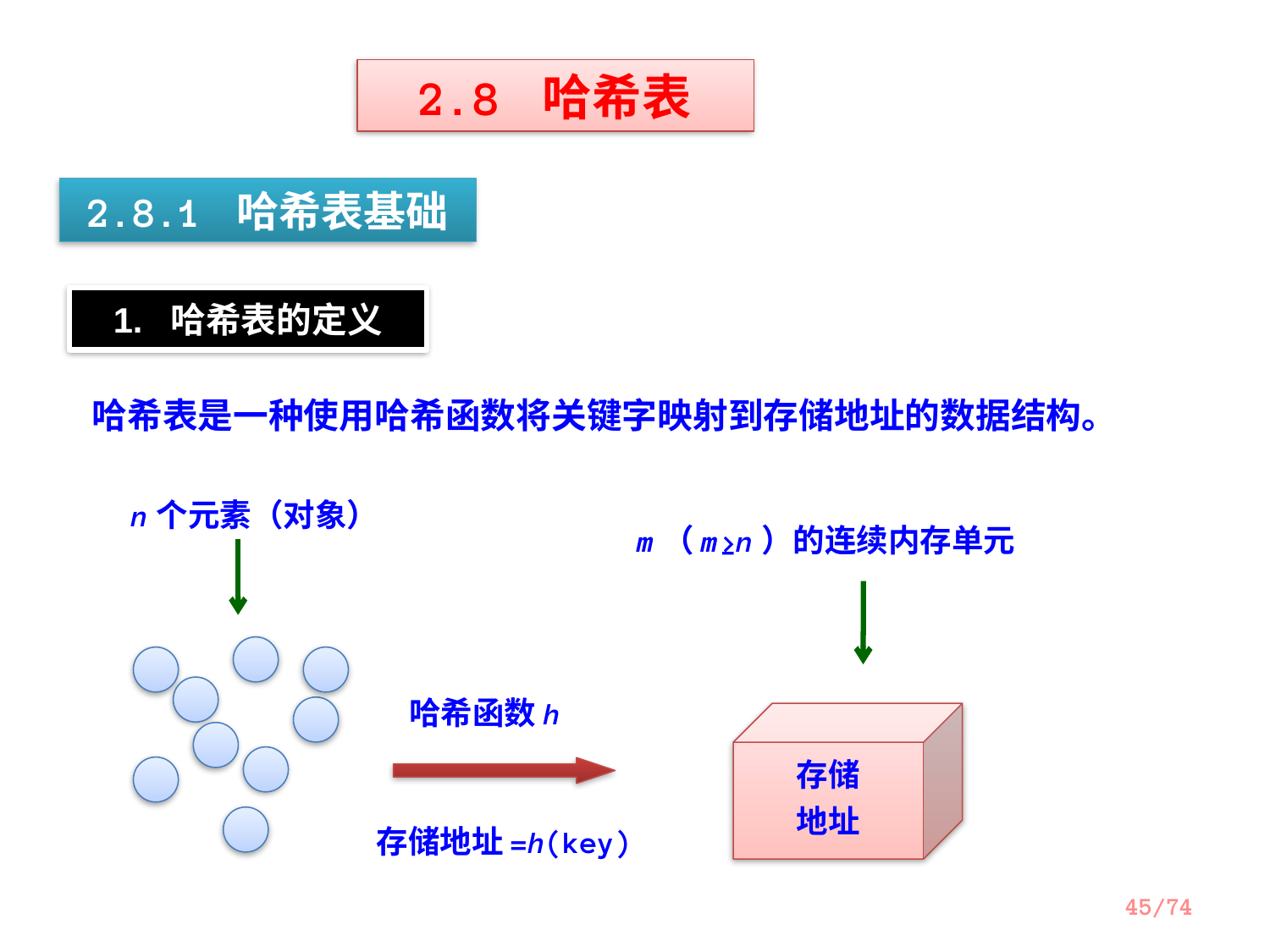

2.8 哈希表
2.8.1 哈希表基础
1.  哈希表的定义
哈希表是一种使用哈希函数将关键字映射到存储地址的数据结构。
n个元素（对象）
m（m≥n）的连续内存单元

哈希函数h

存储
地址

存储地址=h(key)
45/74